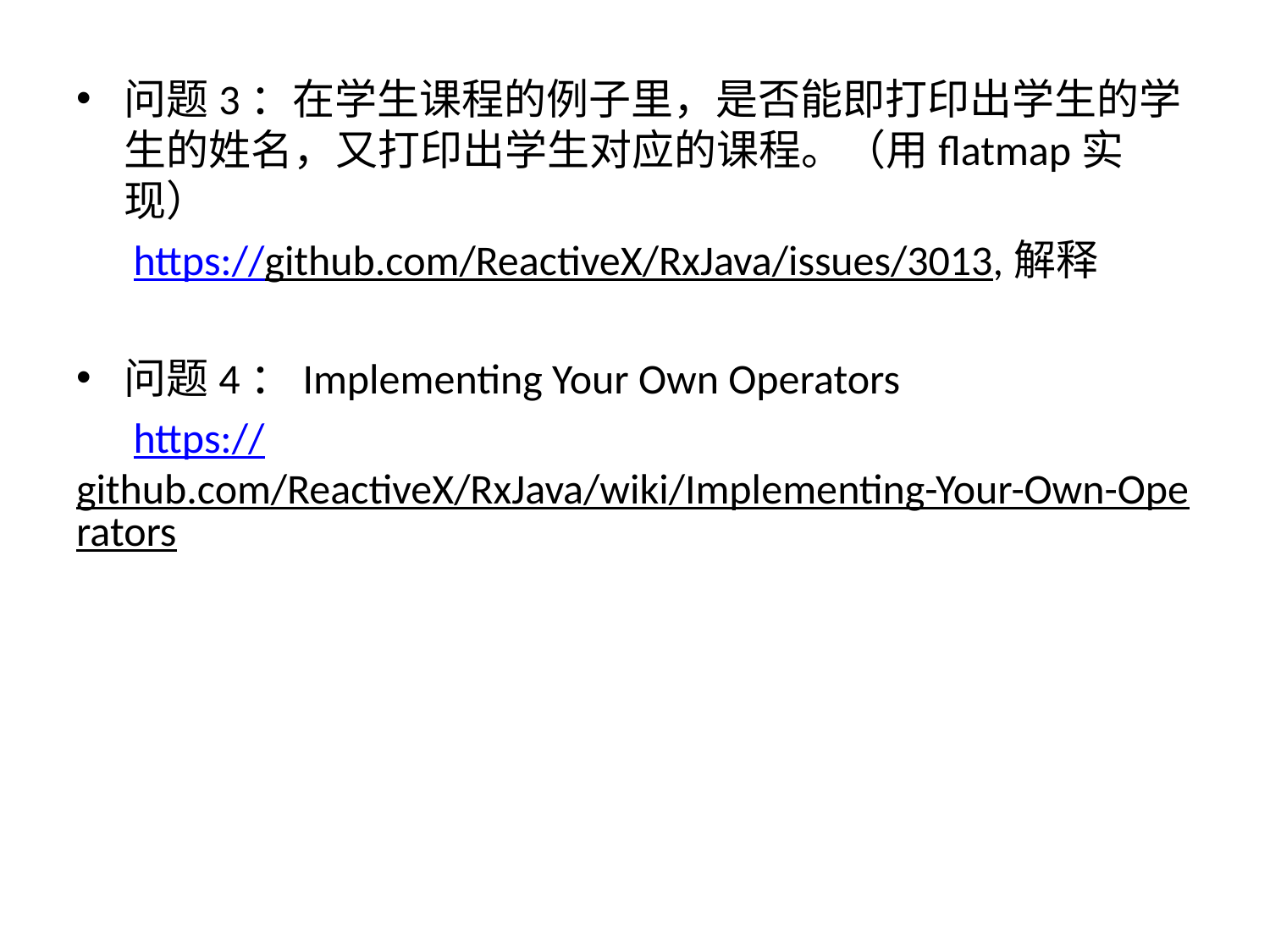

问题3：在学生课程的例子里，是否能即打印出学生的学生的姓名，又打印出学生对应的课程。（用flatmap实现）
      https://github.com/ReactiveX/RxJava/issues/3013,解释

问题4：Implementing Your Own Operators
      https://github.com/ReactiveX/RxJava/wiki/Implementing-Your-Own-Operators